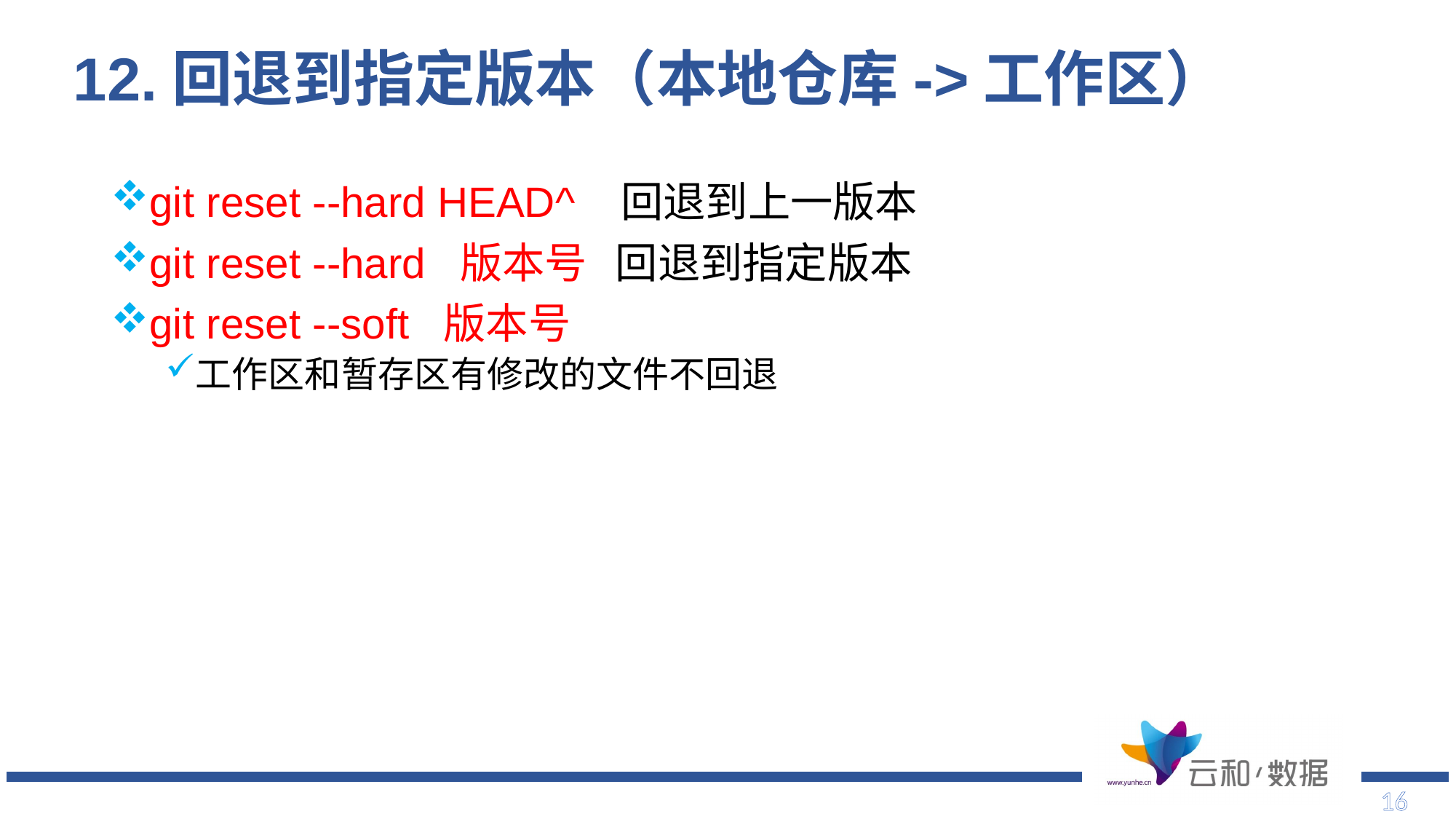

# 12.回退到指定版本（本地仓库->工作区）
git reset --hard HEAD^   回退到上一版本
git reset --hard  版本号   回退到指定版本
git reset --soft  版本号
工作区和暂存区有修改的文件不回退